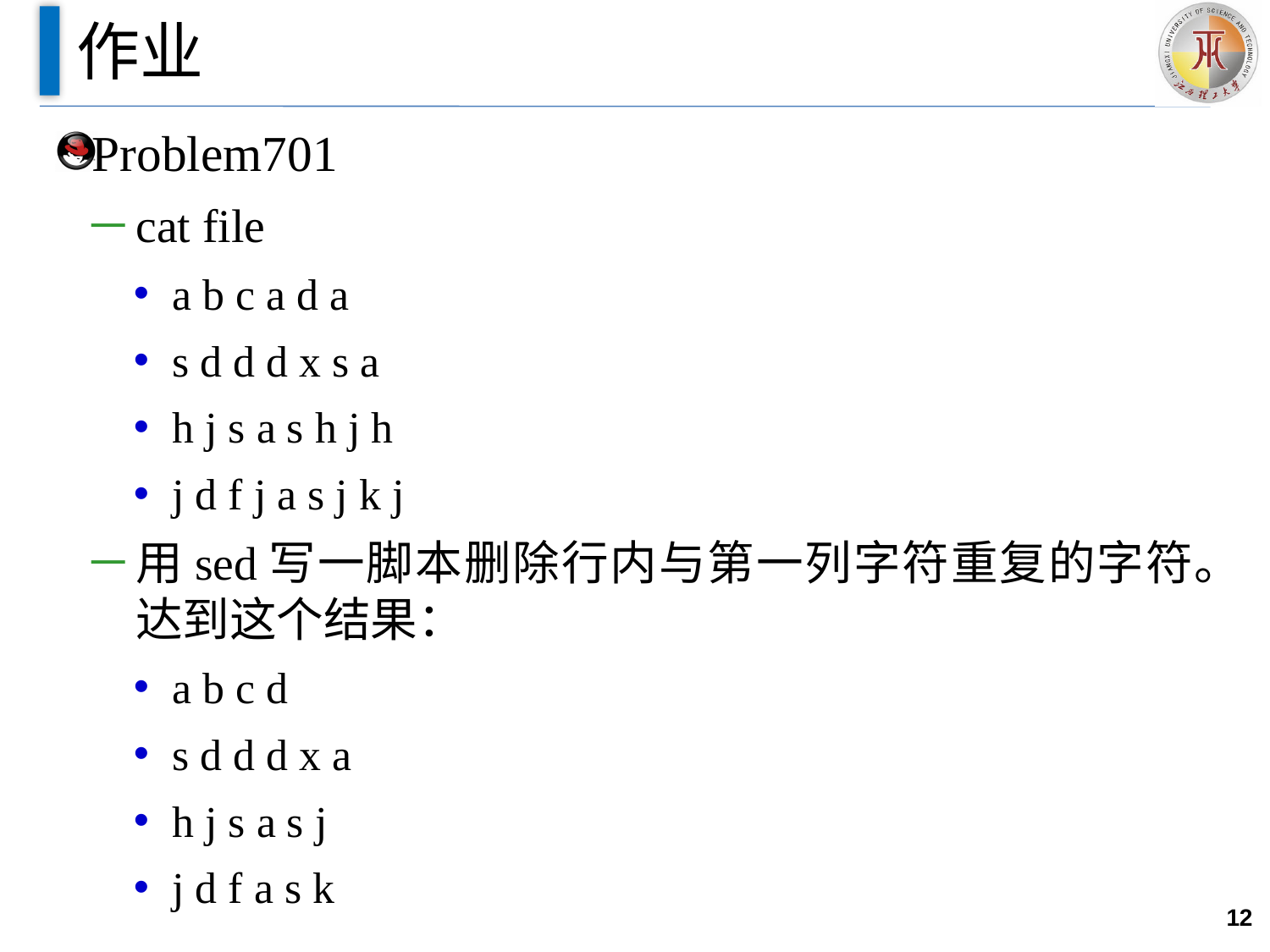

# 作业
Problem701
cat file
a b c a d a
s d d d x s a
h j s a s h j h
j d f j a s j k j
用sed写一脚本删除行内与第一列字符重复的字符。达到这个结果：
a b c d
s d d d x a
h j s a s j
j d f a s k
12